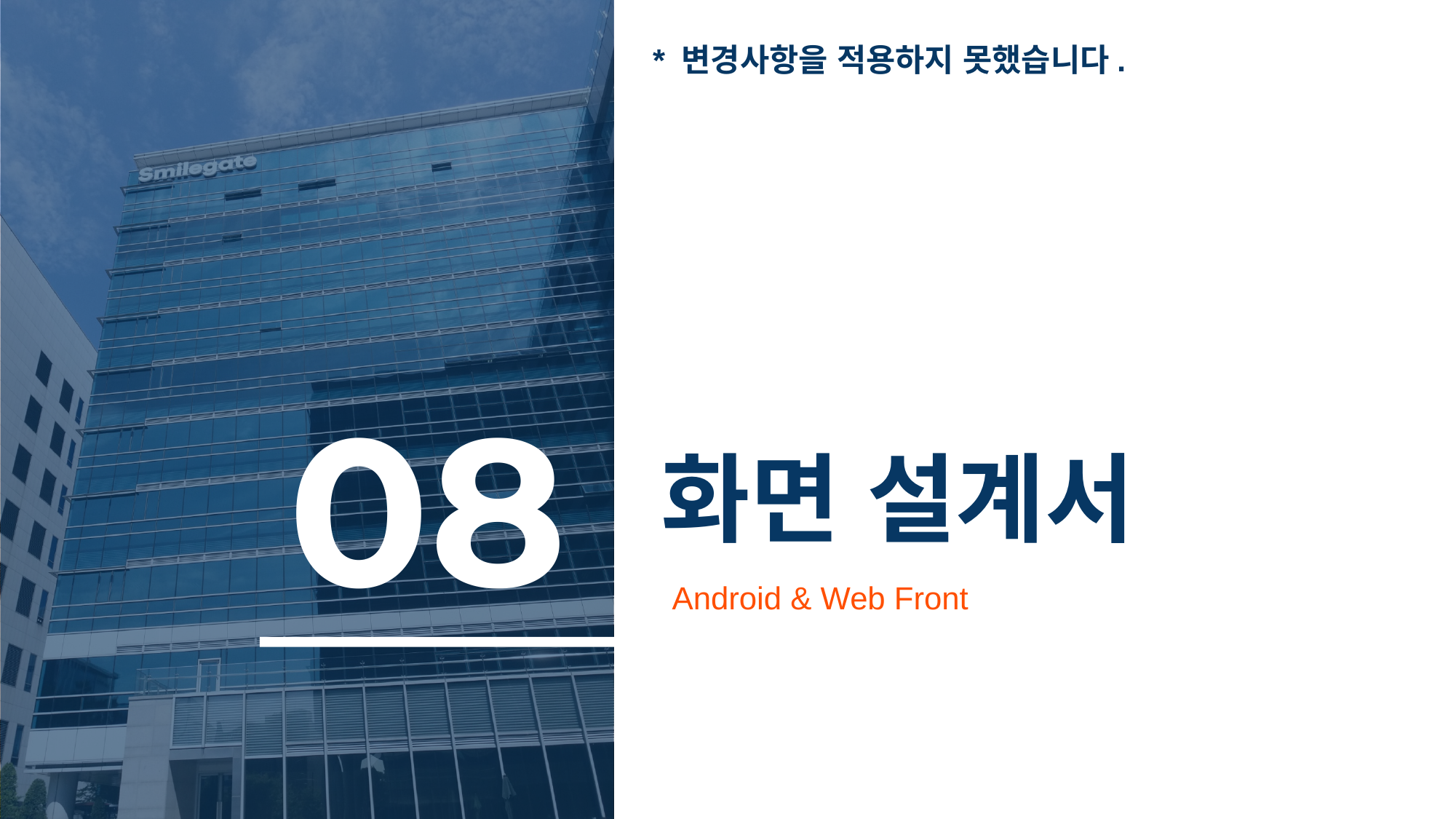

* 변경사항을 적용하지 못했습니다.
08
# 화면 설계서
Android & Web Front